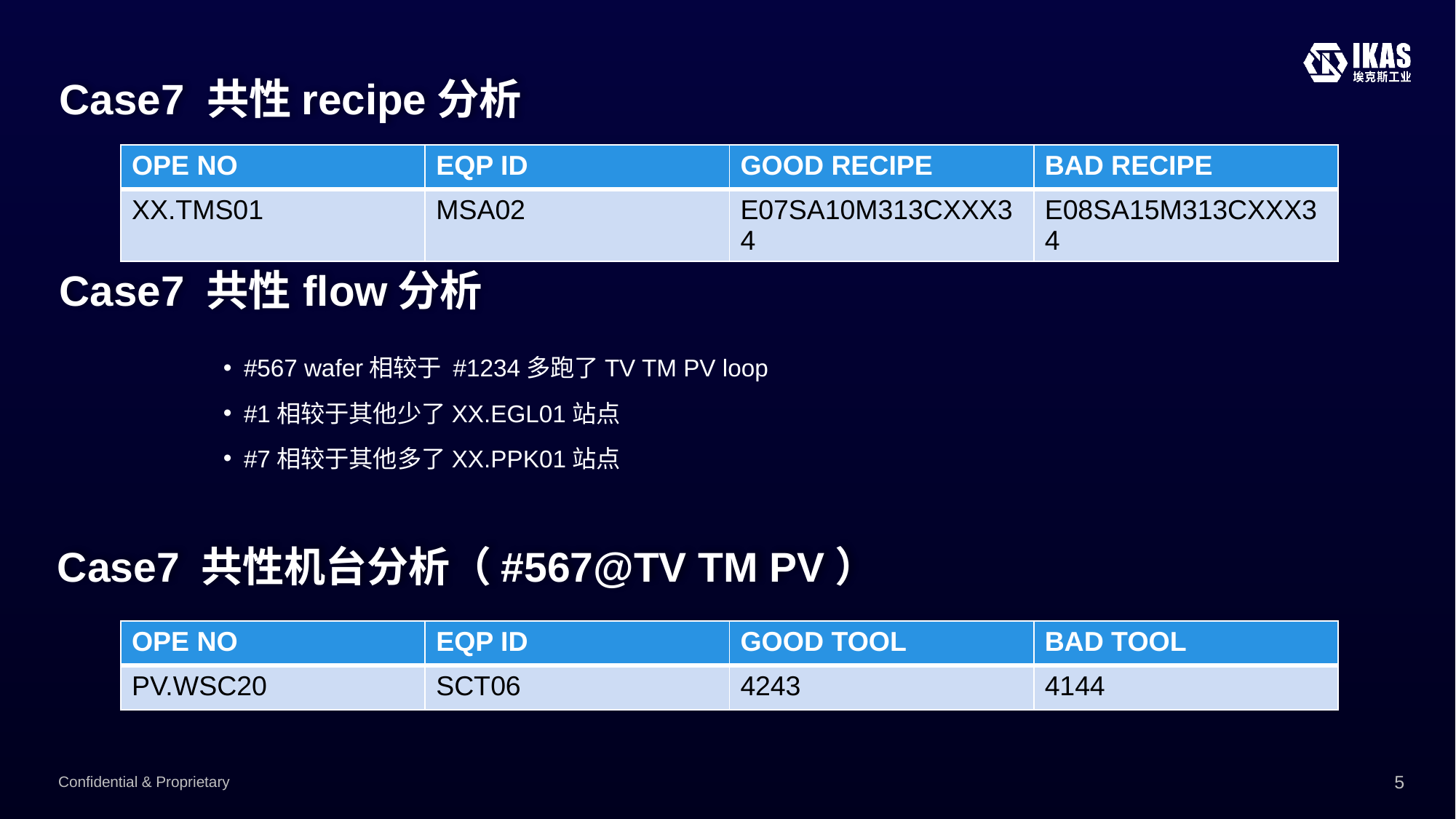

# Case7 共性recipe分析
| OPE NO | EQP ID | GOOD RECIPE | BAD RECIPE |
| --- | --- | --- | --- |
| XX.TMS01 | MSA02 | E07SA10M313CXXX34 | E08SA15M313CXXX34 |
Case7 共性flow分析
#567 wafer相较于 #1234多跑了TV TM PV loop
#1相较于其他少了XX.EGL01站点
#7相较于其他多了XX.PPK01站点
Case7 共性机台分析（#567@TV TM PV）
| OPE NO | EQP ID | GOOD TOOL | BAD TOOL |
| --- | --- | --- | --- |
| PV.WSC20 | SCT06 | 4243 | 4144 |